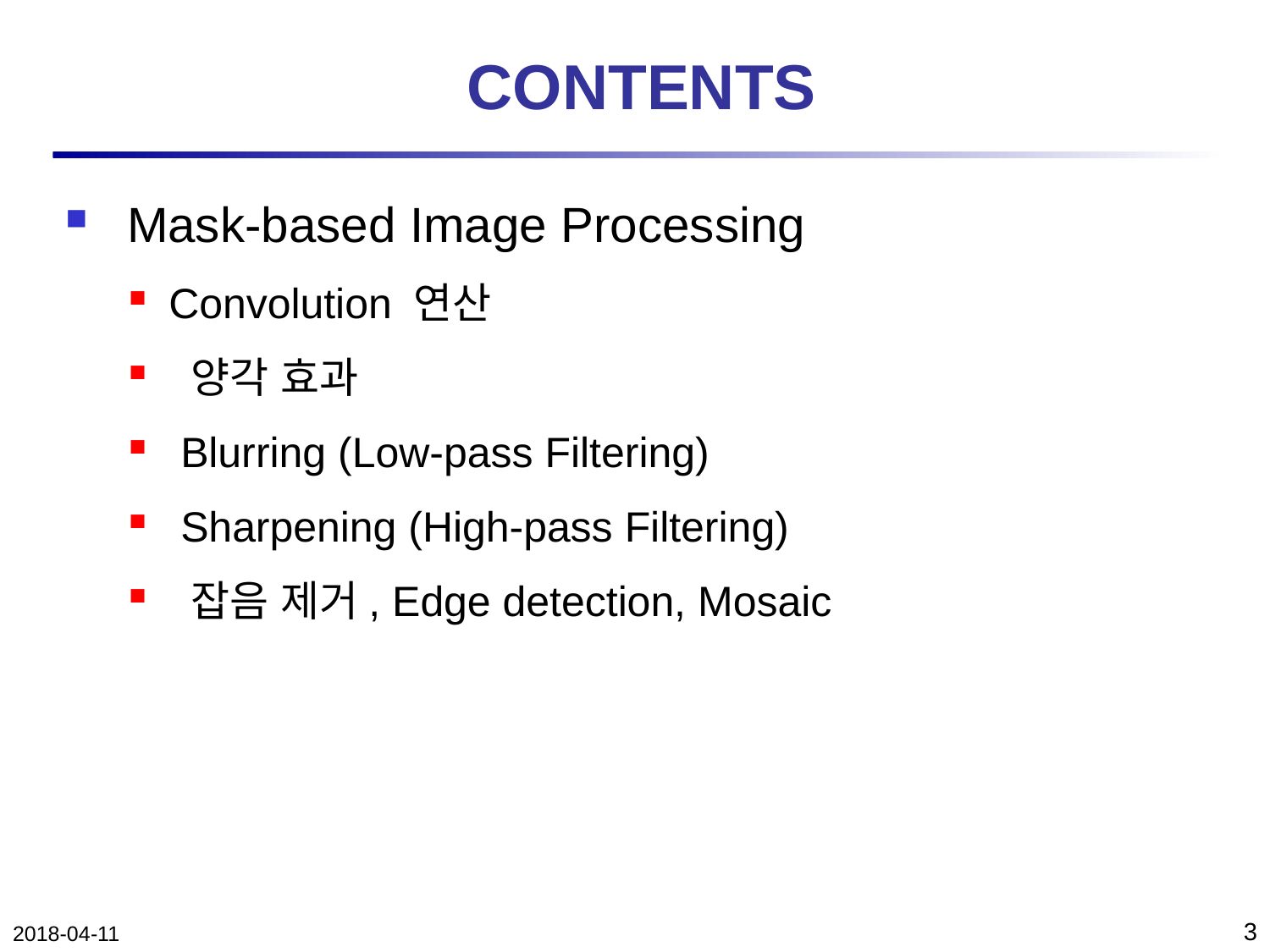

# CONTENTS
 Mask-based Image Processing
Convolution 연산
 양각 효과
 Blurring (Low-pass Filtering)
 Sharpening (High-pass Filtering)
 잡음 제거, Edge detection, Mosaic
2018-04-11
3